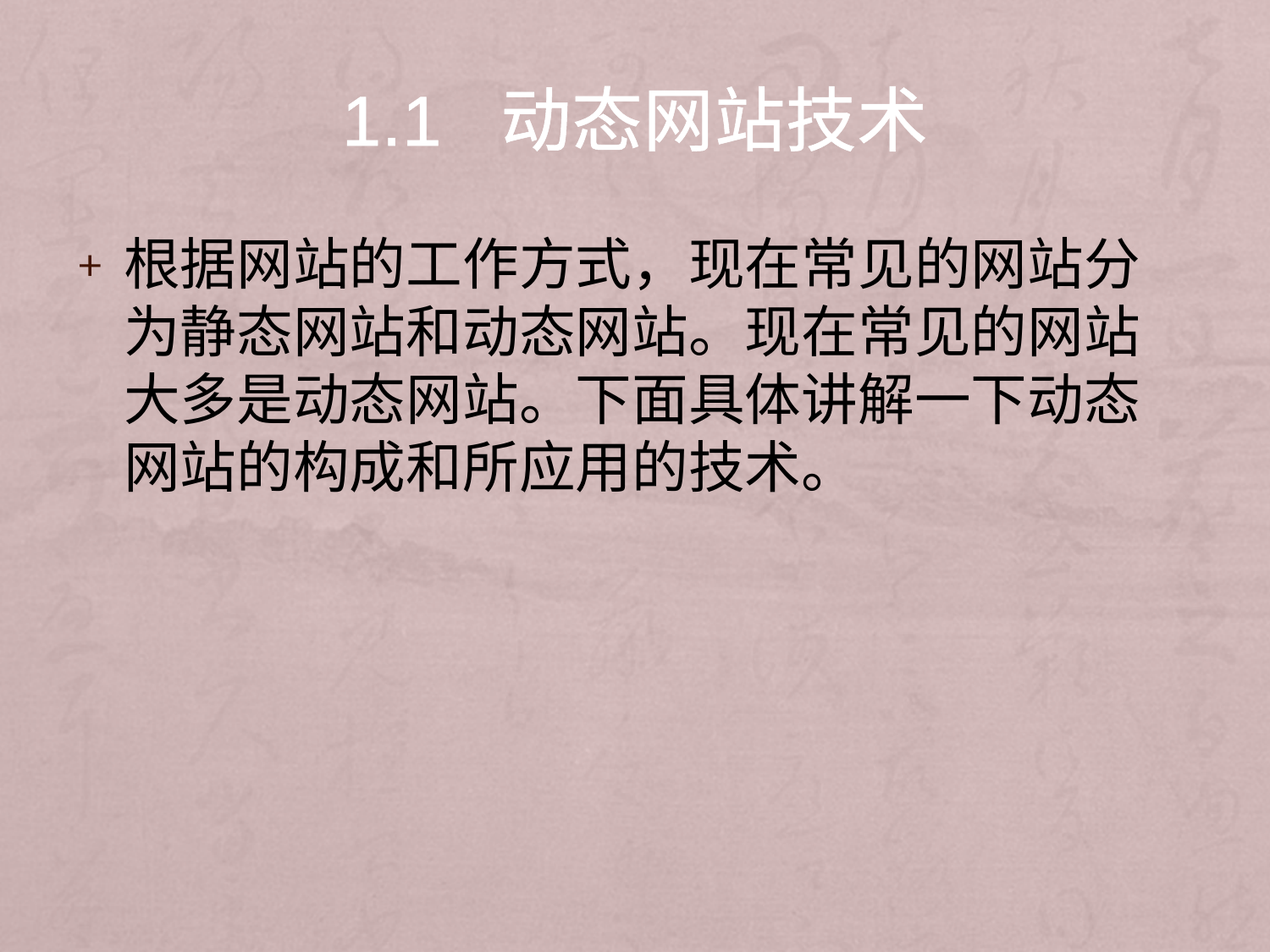

# 1.1  动态网站技术
根据网站的工作方式，现在常见的网站分为静态网站和动态网站。现在常见的网站大多是动态网站。下面具体讲解一下动态网站的构成和所应用的技术。